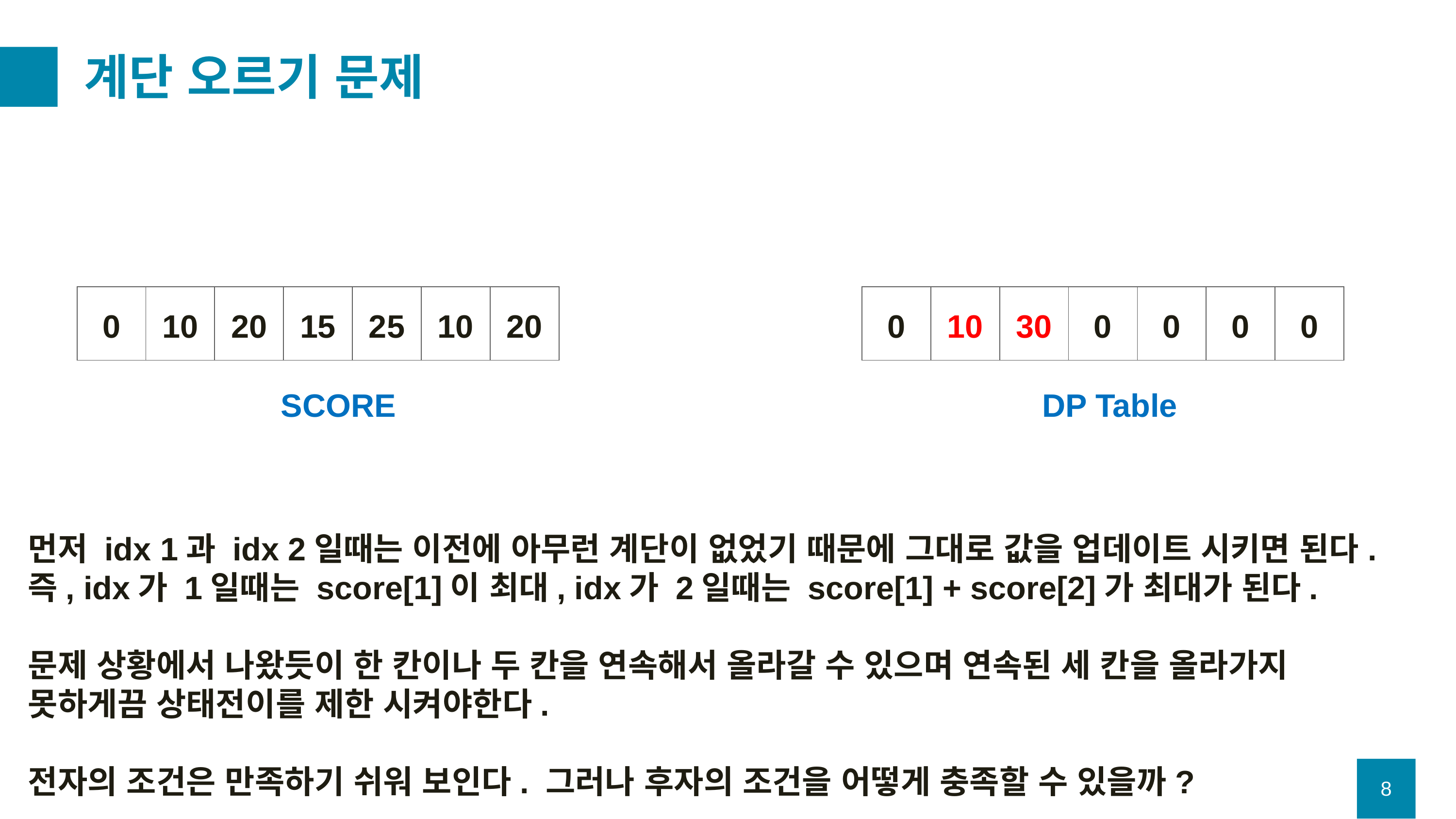

# 계단 오르기 문제
| 0 | 10 | 30 | 0 | 0 | 0 | 0 |
| --- | --- | --- | --- | --- | --- | --- |
| 0 | 10 | 20 | 15 | 25 | 10 | 20 |
| --- | --- | --- | --- | --- | --- | --- |
SCORE
DP Table
먼저 idx 1과 idx 2일때는 이전에 아무런 계단이 없었기 때문에 그대로 값을 업데이트 시키면 된다.
즉, idx가 1일때는 score[1]이 최대, idx가 2일때는 score[1] + score[2]가 최대가 된다.

문제 상황에서 나왔듯이 한 칸이나 두 칸을 연속해서 올라갈 수 있으며 연속된 세 칸을 올라가지 못하게끔 상태전이를 제한 시켜야한다.

전자의 조건은 만족하기 쉬워 보인다. 그러나 후자의 조건을 어떻게 충족할 수 있을까?
8